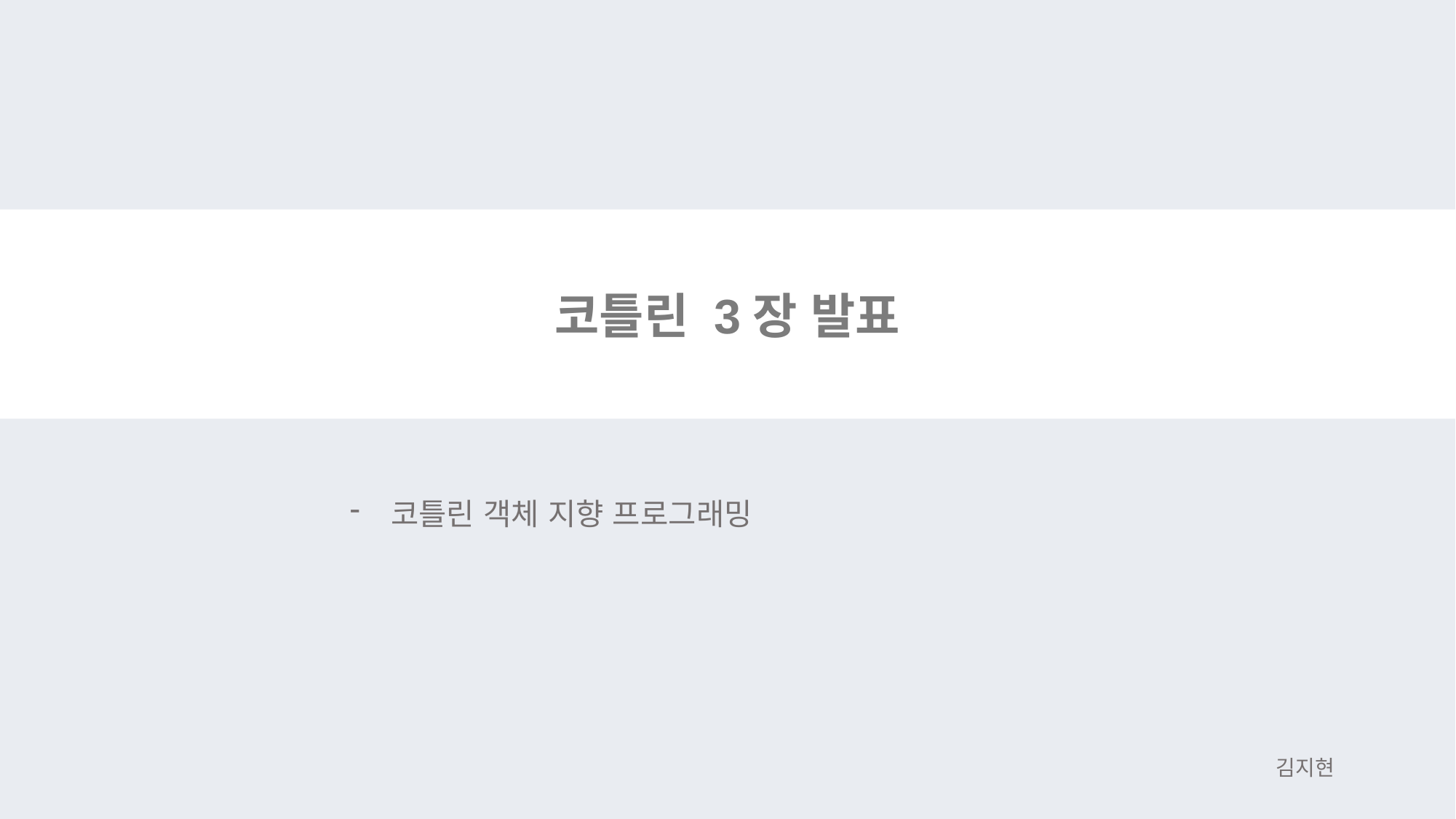

코틀린 3장 발표
코틀린 객체 지향 프로그래밍
김지현